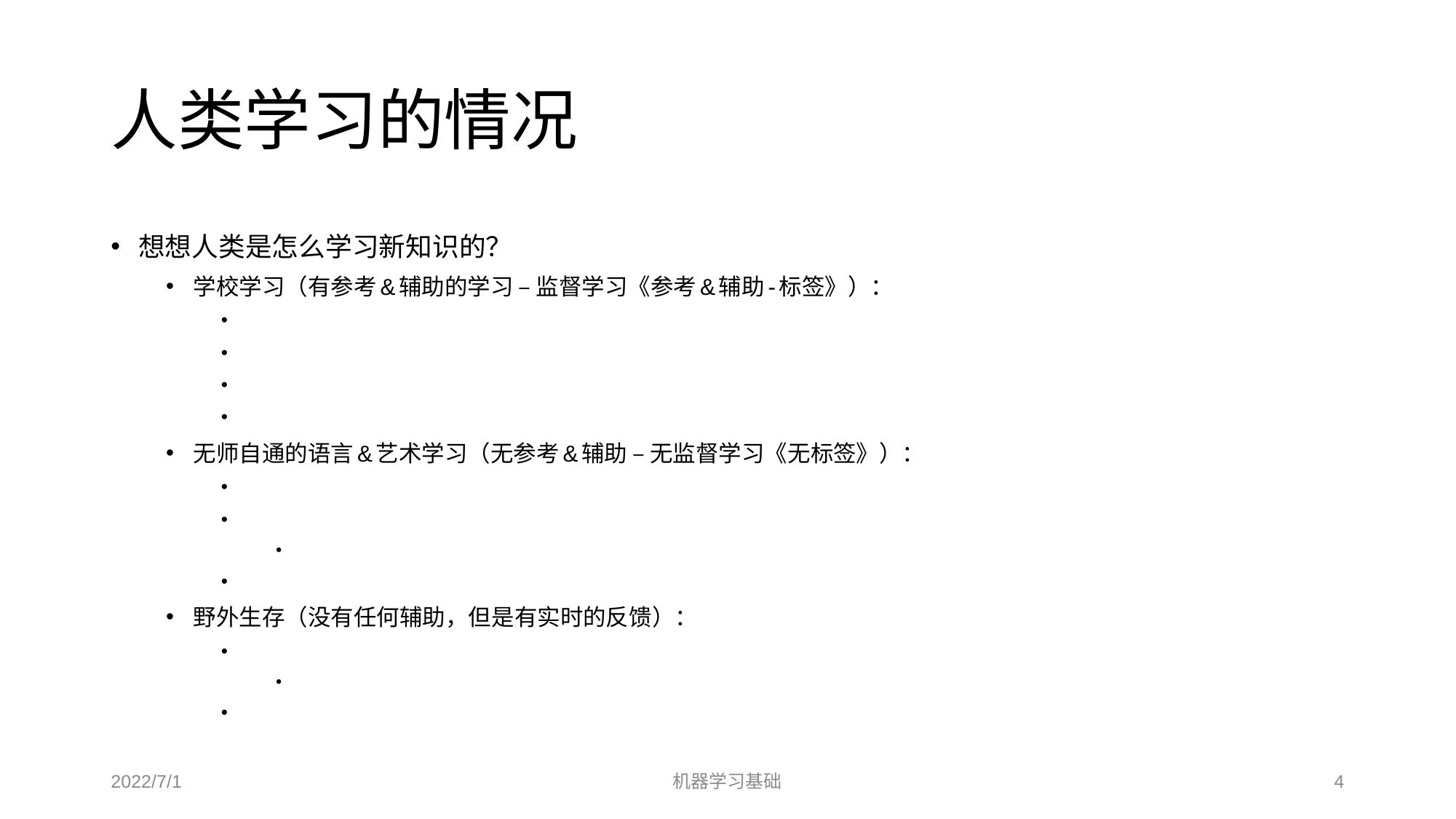

# 人类学习的情况
想想人类是怎么学习新知识的？
学校学习（有参考&辅助的学习 – 监督学习《参考&辅助-标签》）：

无师自通的语言&艺术学习（无参考&辅助 – 无监督学习《无标签》）：

野外生存（没有任何辅助，但是有实时的反馈）：

2022/7/1
机器学习基础
4